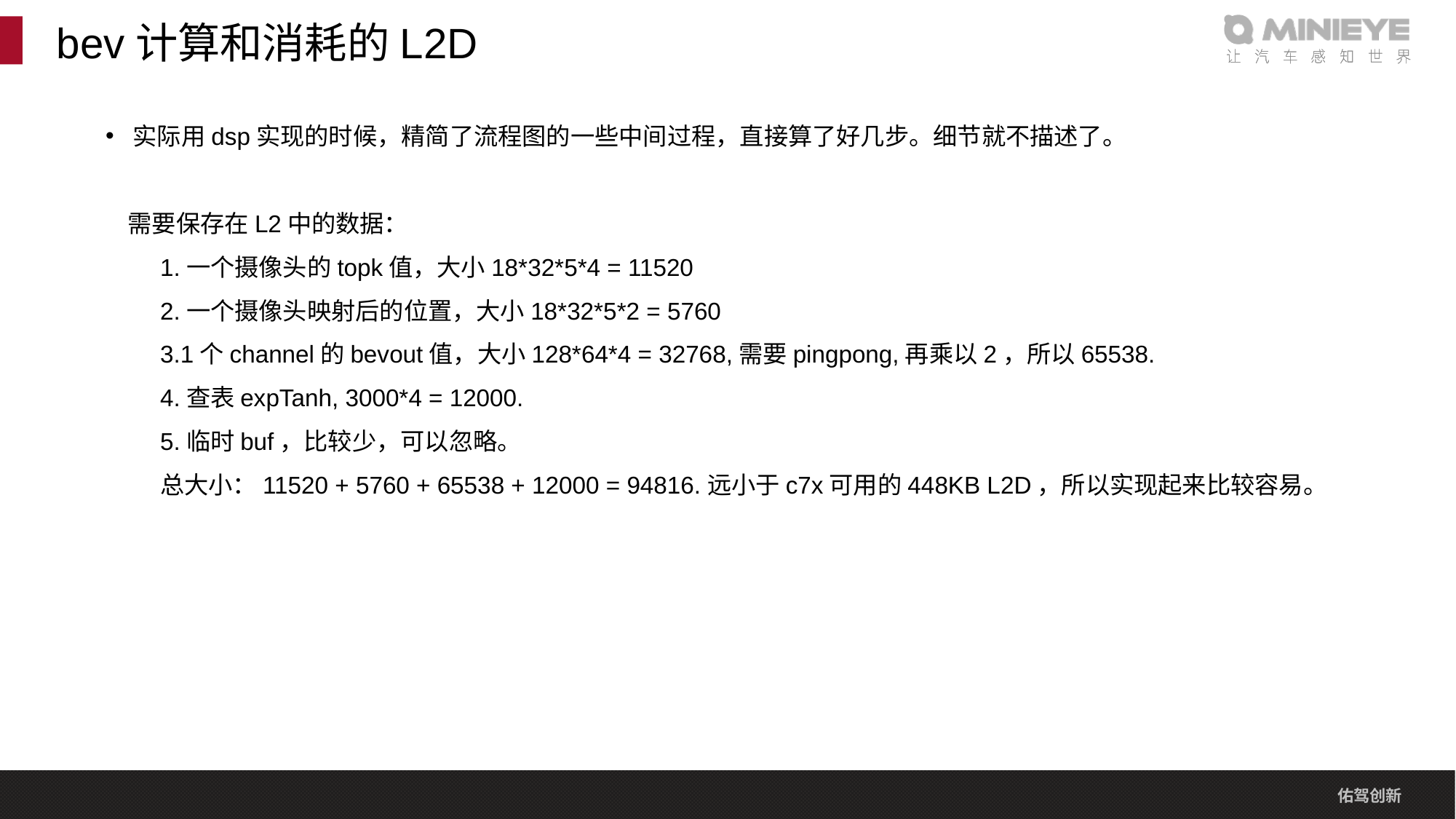

# bev计算和消耗的L2D
实际用dsp实现的时候，精简了流程图的一些中间过程，直接算了好几步。细节就不描述了。

   需要保存在L2中的数据：
1.一个摄像头的topk值，大小18*32*5*4 = 11520
2.一个摄像头映射后的位置，大小18*32*5*2 = 5760
3.1个channel的bevout值，大小128*64*4 = 32768,需要pingpong,再乘以2，所以65538.
4.查表expTanh, 3000*4 = 12000.
5.临时buf，比较少，可以忽略。
总大小：11520 + 5760 + 65538 + 12000 = 94816.远小于c7x可用的448KB L2D，所以实现起来比较容易。